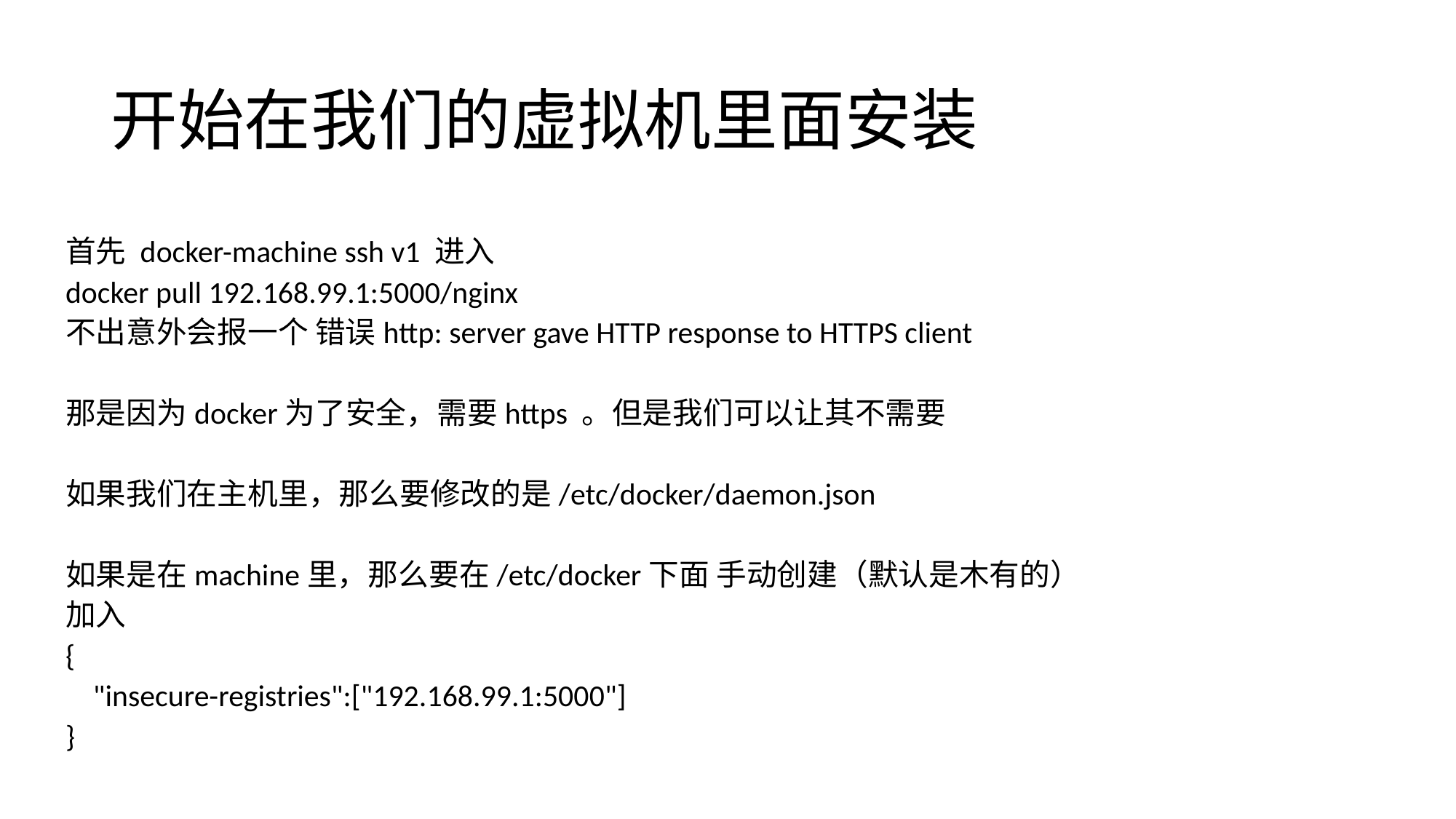

# 开始在我们的虚拟机里面安装

首先 docker-machine ssh v1 进入
docker pull 192.168.99.1:5000/nginx
不出意外会报一个 错误http: server gave HTTP response to HTTPS client

那是因为docker为了安全，需要https 。但是我们可以让其不需要

如果我们在主机里，那么要修改的是/etc/docker/daemon.json

如果是在machine里，那么要在/etc/docker下面 手动创建（默认是木有的）
加入
{
    "insecure-registries":["192.168.99.1:5000"]
}